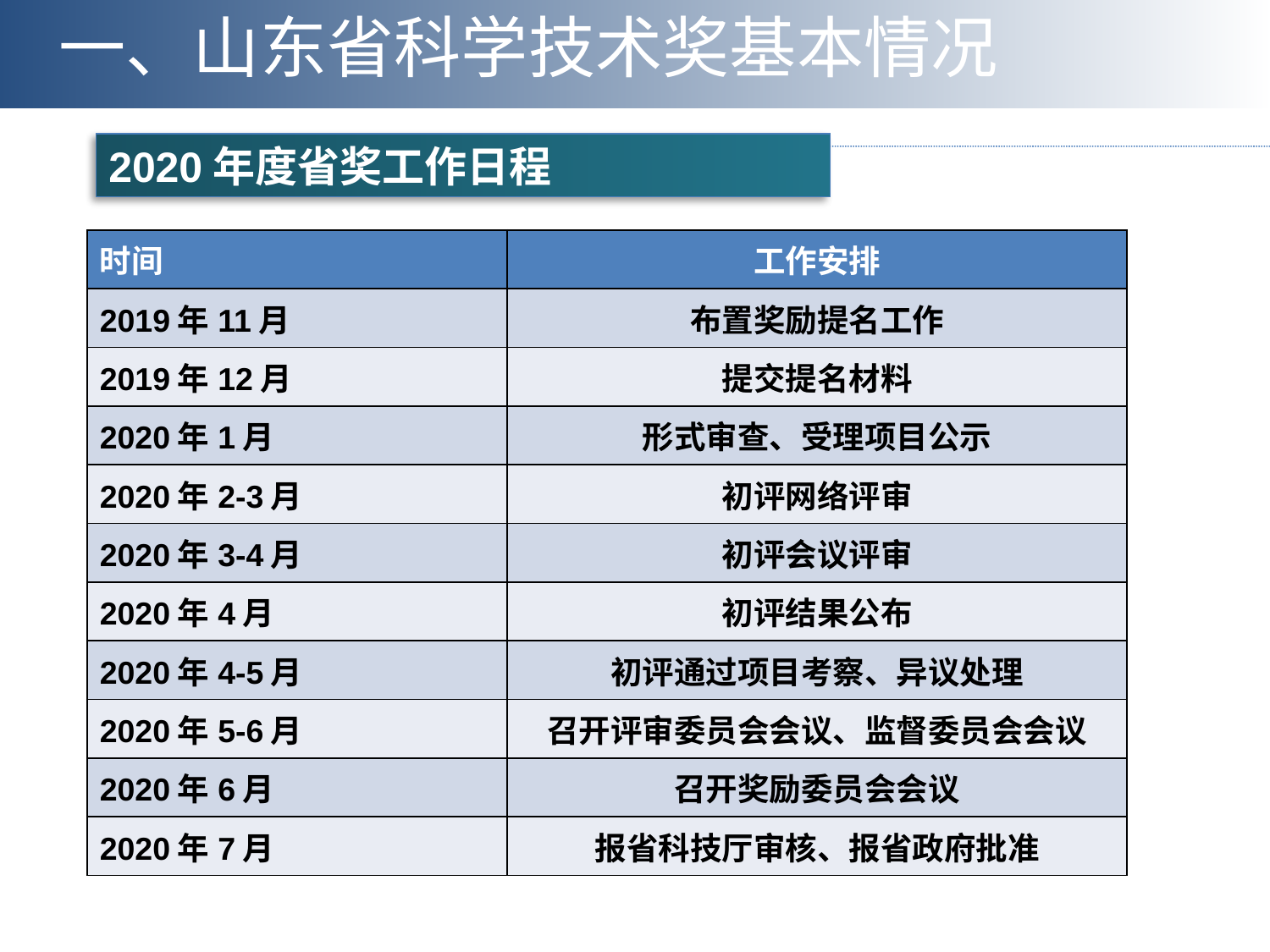

一、山东省科学技术奖基本情况
2020年度省奖工作日程
| 时间 | 工作安排 |
| --- | --- |
| 2019年11月 | 布置奖励提名工作 |
| 2019年12月 | 提交提名材料 |
| 2020年1月 | 形式审查、受理项目公示 |
| 2020年2-3月 | 初评网络评审 |
| 2020年3-4月 | 初评会议评审 |
| 2020年4月 | 初评结果公布 |
| 2020年4-5月 | 初评通过项目考察、异议处理 |
| 2020年5-6月 | 召开评审委员会会议、监督委员会会议 |
| 2020年6月 | 召开奖励委员会会议 |
| 2020年7月 | 报省科技厅审核、报省政府批准 |